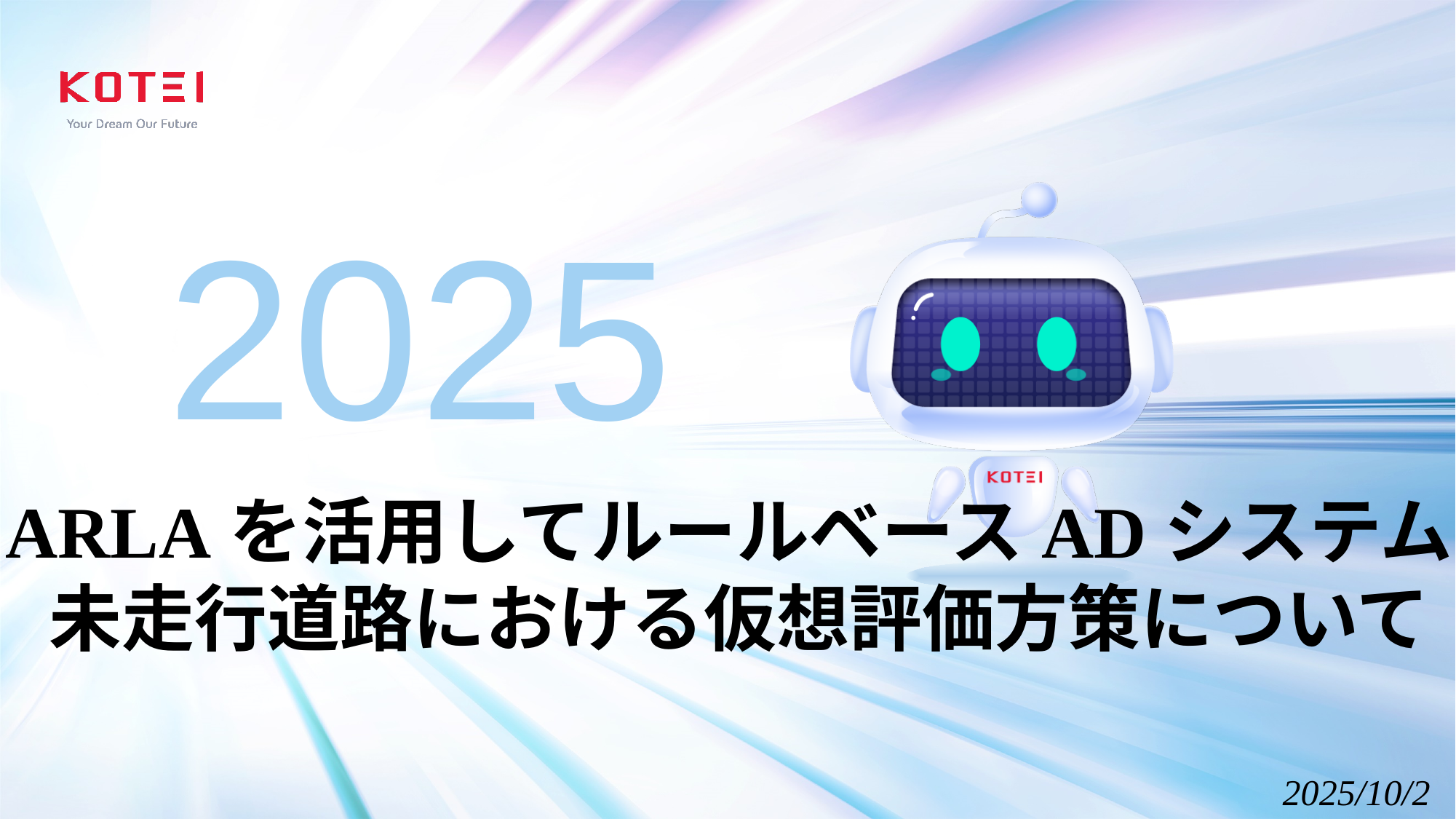

CARLAを活用してルールベースADシステムの
未走行道路における仮想評価方策について
2025/10/2